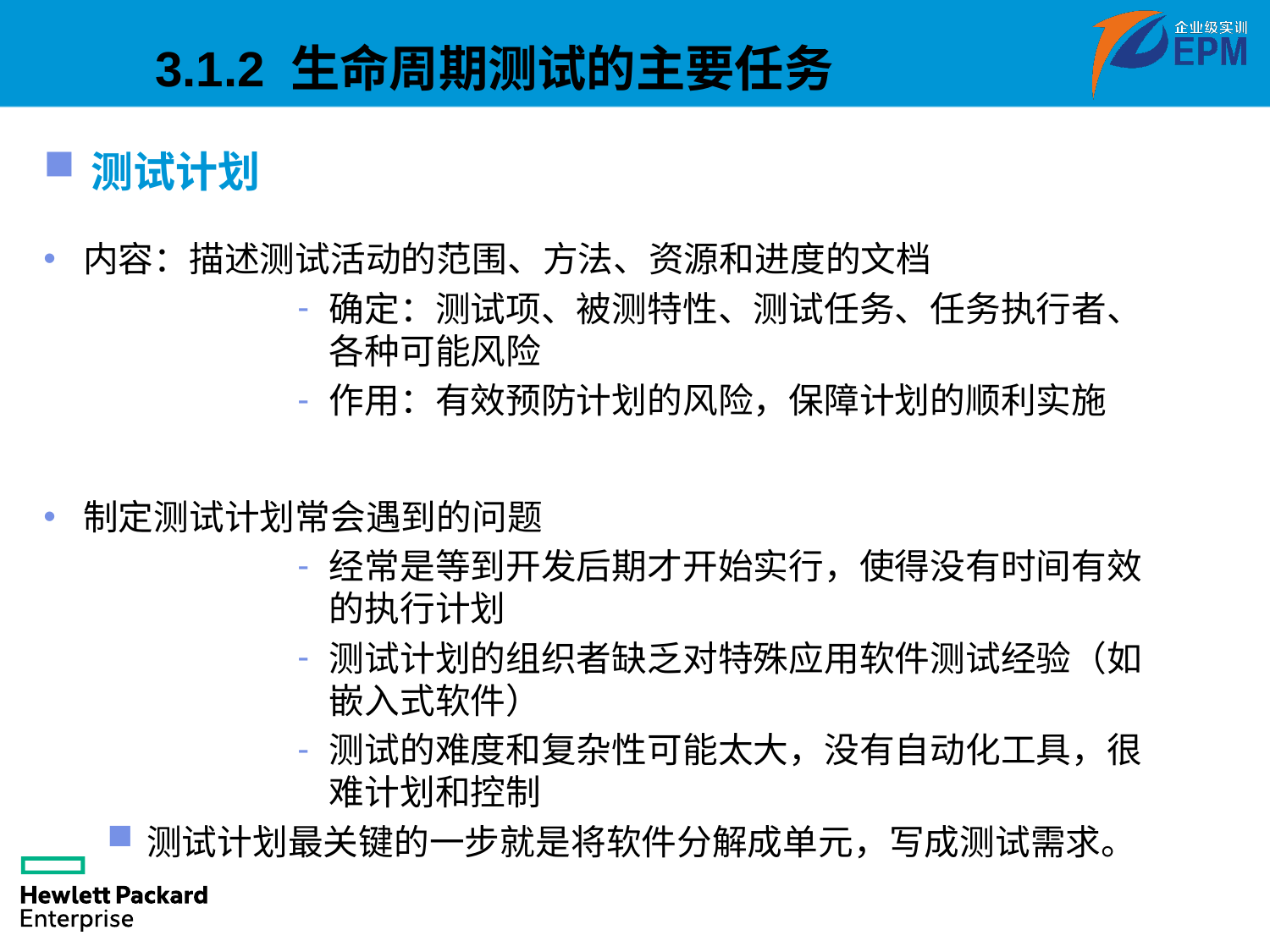

3.1.2 生命周期测试的主要任务
测试计划

内容：描述测试活动的范围、方法、资源和进度的文档
确定：测试项、被测特性、测试任务、任务执行者、各种可能风险
作用：有效预防计划的风险，保障计划的顺利实施

制定测试计划常会遇到的问题
经常是等到开发后期才开始实行，使得没有时间有效的执行计划
测试计划的组织者缺乏对特殊应用软件测试经验（如嵌入式软件）
测试的难度和复杂性可能太大，没有自动化工具，很难计划和控制
测试计划最关键的一步就是将软件分解成单元，写成测试需求。